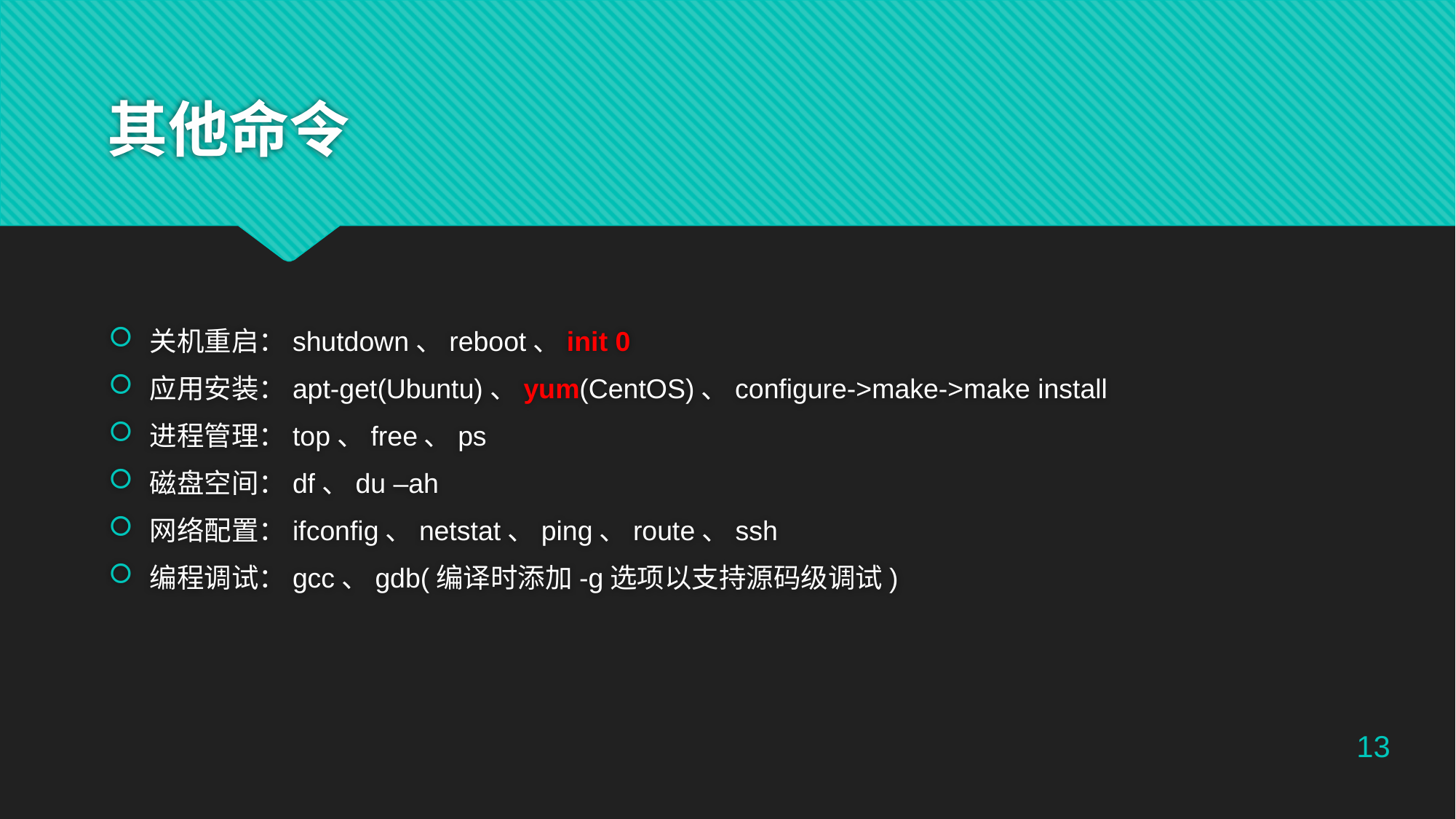

# 其他命令
关机重启：shutdown、reboot、init 0
应用安装：apt-get(Ubuntu)、yum(CentOS)、configure->make->make install
进程管理：top、free、ps
磁盘空间：df、du –ah
网络配置：ifconfig、netstat、ping、route、ssh
编程调试：gcc、gdb(编译时添加-g选项以支持源码级调试)

13